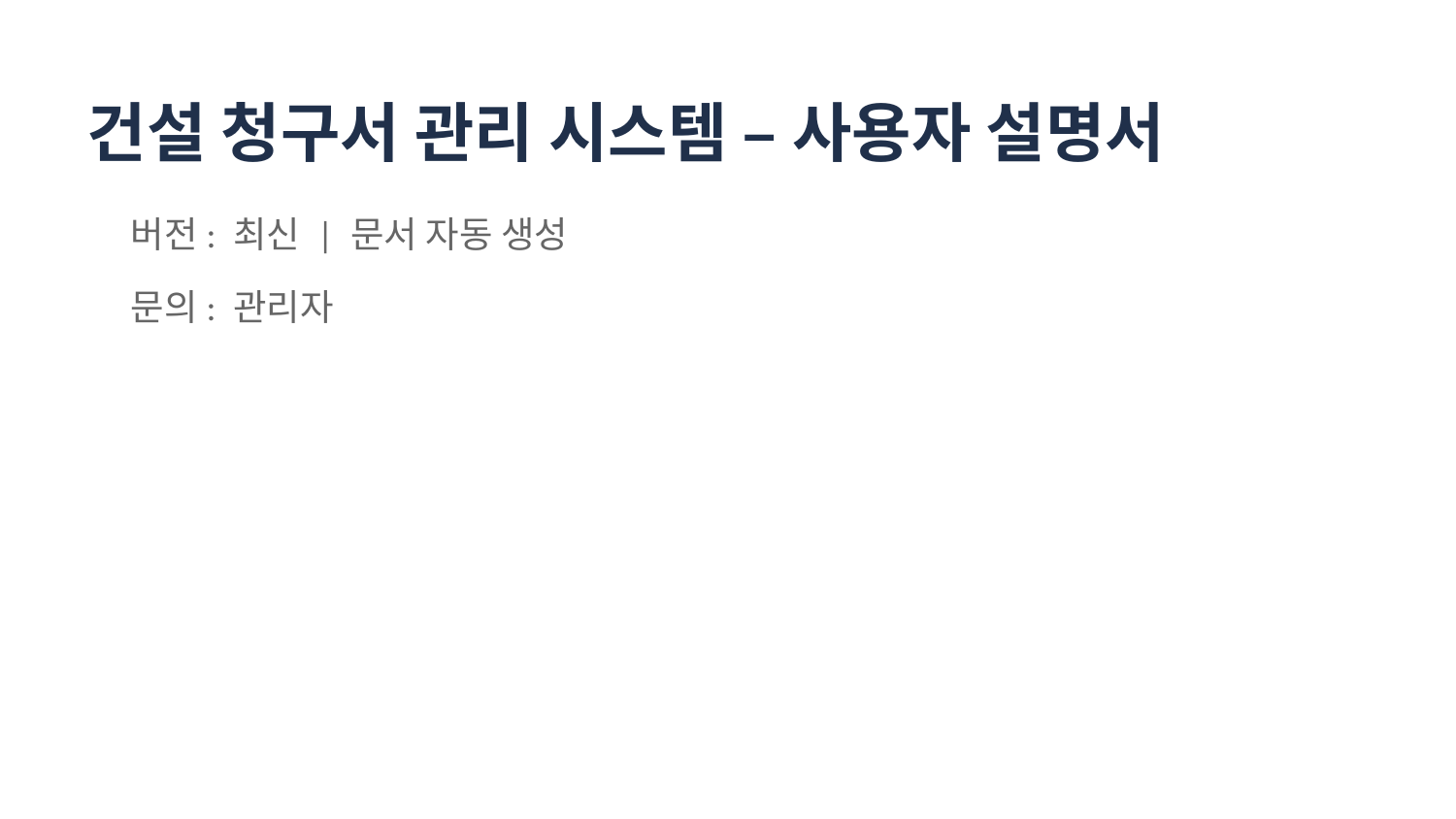

건설 청구서 관리 시스템 – 사용자 설명서
버전: 최신 | 문서 자동 생성
문의: 관리자